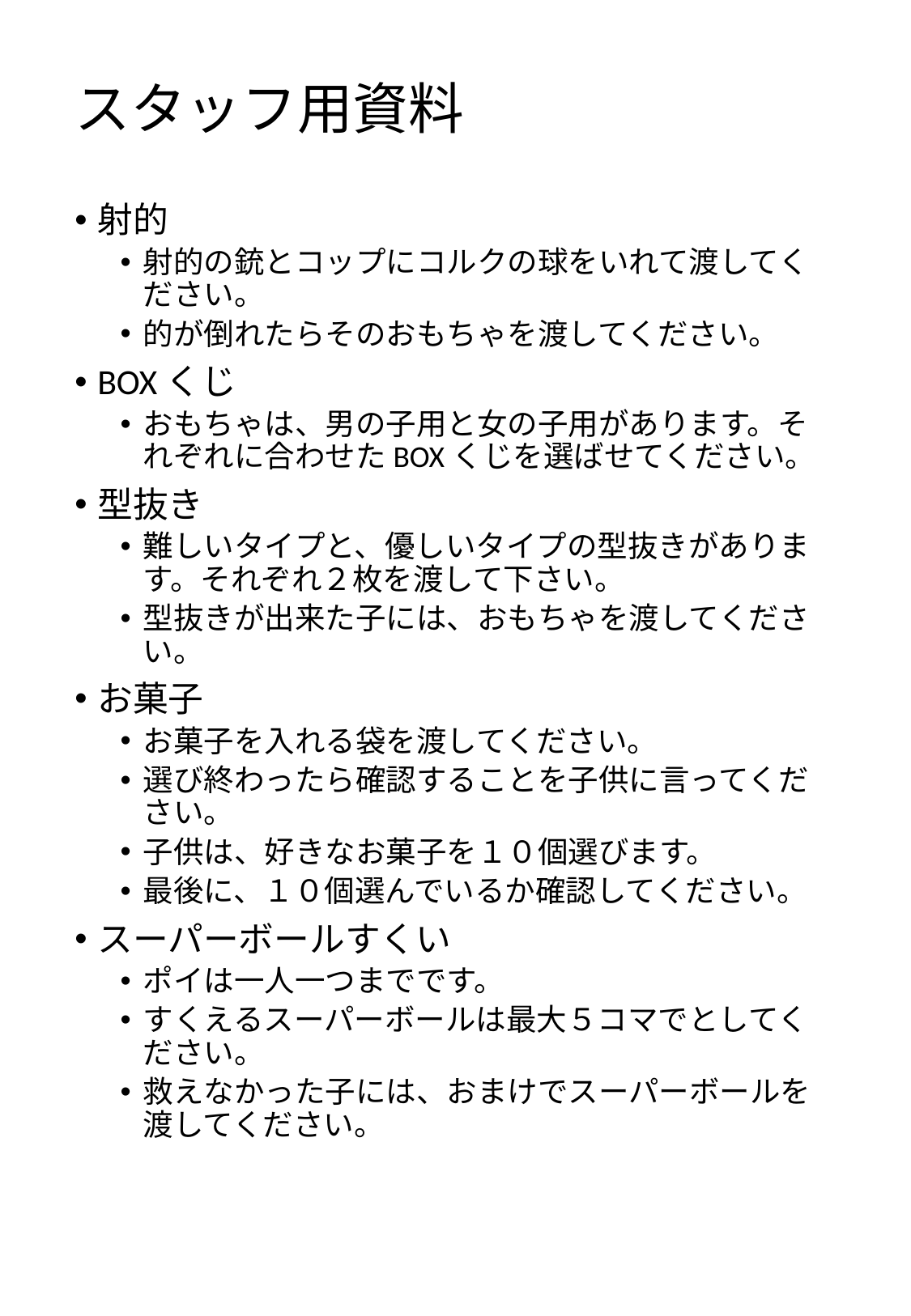

# スタッフ用資料
射的
射的の銃とコップにコルクの球をいれて渡してください。
的が倒れたらそのおもちゃを渡してください。
BOXくじ
おもちゃは、男の子用と女の子用があります。それぞれに合わせたBOXくじを選ばせてください。
型抜き
難しいタイプと、優しいタイプの型抜きがあります。それぞれ２枚を渡して下さい。
型抜きが出来た子には、おもちゃを渡してください。
お菓子
お菓子を入れる袋を渡してください。
選び終わったら確認することを子供に言ってください。
子供は、好きなお菓子を１０個選びます。
最後に、１０個選んでいるか確認してください。
スーパーボールすくい
ポイは一人一つまでです。
すくえるスーパーボールは最大５コマでとしてください。
救えなかった子には、おまけでスーパーボールを渡してください。